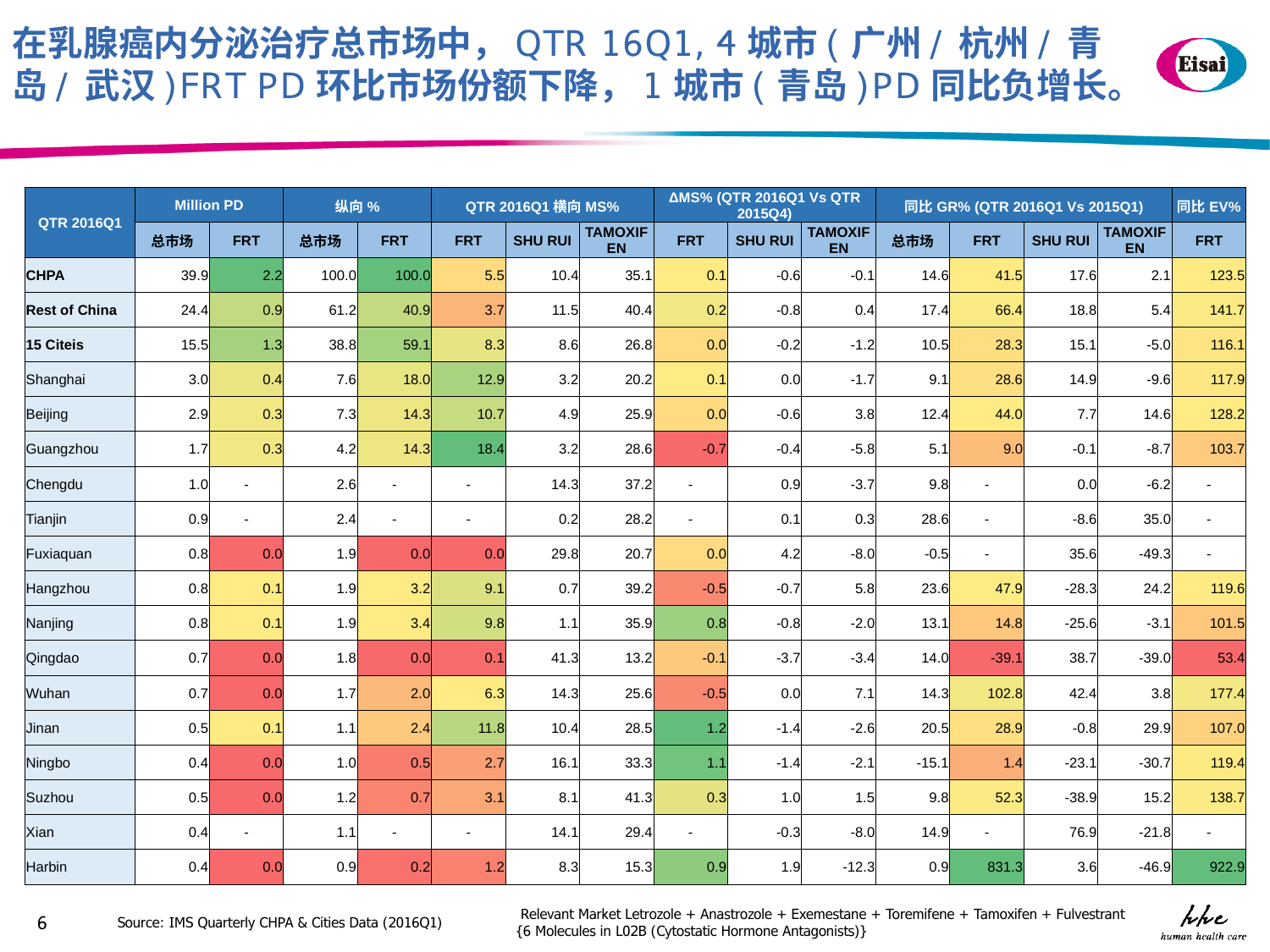

在乳腺癌内分泌治疗总市场中，QTR 16Q1, 4城市(广州/杭州/青岛/武汉)FRT PD环比市场份额下降，1城市(青岛)PD同比负增长。
| QTR 2016Q1 | Million PD |  | 纵向% |  | QTR 2016Q1横向MS% |  |  | ΔMS% (QTR 2016Q1 Vs QTR 2015Q4) |  |  | 同比GR% (QTR 2016Q1 Vs 2015Q1) |  |  |  | 同比EV% |
| --- | --- | --- | --- | --- | --- | --- | --- | --- | --- | --- | --- | --- | --- | --- | --- |
|  | 总市场 | FRT | 总市场 | FRT | FRT | SHU RUI | TAMOXIFEN | FRT | SHU RUI | TAMOXIFEN | 总市场 | FRT | SHU RUI | TAMOXIFEN | FRT |
| CHPA | 39.9 | 2.2 | 100.0 | 100.0 | 5.5 | 10.4 | 35.1 | 0.1 | -0.6 | -0.1 | 14.6 | 41.5 | 17.6 | 2.1 | 123.5 |
| Rest of China | 24.4 | 0.9 | 61.2 | 40.9 | 3.7 | 11.5 | 40.4 | 0.2 | -0.8 | 0.4 | 17.4 | 66.4 | 18.8 | 5.4 | 141.7 |
| 15 Citeis | 15.5 | 1.3 | 38.8 | 59.1 | 8.3 | 8.6 | 26.8 | 0.0 | -0.2 | -1.2 | 10.5 | 28.3 | 15.1 | -5.0 | 116.1 |
| Shanghai | 3.0 | 0.4 | 7.6 | 18.0 | 12.9 | 3.2 | 20.2 | 0.1 | 0.0 | -1.7 | 9.1 | 28.6 | 14.9 | -9.6 | 117.9 |
| Beijing | 2.9 | 0.3 | 7.3 | 14.3 | 10.7 | 4.9 | 25.9 | 0.0 | -0.6 | 3.8 | 12.4 | 44.0 | 7.7 | 14.6 | 128.2 |
| Guangzhou | 1.7 | 0.3 | 4.2 | 14.3 | 18.4 | 3.2 | 28.6 | -0.7 | -0.4 | -5.8 | 5.1 | 9.0 | -0.1 | -8.7 | 103.7 |
| Chengdu | 1.0 | - | 2.6 | - | - | 14.3 | 37.2 | - | 0.9 | -3.7 | 9.8 | - | 0.0 | -6.2 | - |
| Tianjin | 0.9 | - | 2.4 | - | - | 0.2 | 28.2 | - | 0.1 | 0.3 | 28.6 | - | -8.6 | 35.0 | - |
| Fuxiaquan | 0.8 | 0.0 | 1.9 | 0.0 | 0.0 | 29.8 | 20.7 | 0.0 | 4.2 | -8.0 | -0.5 | - | 35.6 | -49.3 | - |
| Hangzhou | 0.8 | 0.1 | 1.9 | 3.2 | 9.1 | 0.7 | 39.2 | -0.5 | -0.7 | 5.8 | 23.6 | 47.9 | -28.3 | 24.2 | 119.6 |
| Nanjing | 0.8 | 0.1 | 1.9 | 3.4 | 9.8 | 1.1 | 35.9 | 0.8 | -0.8 | -2.0 | 13.1 | 14.8 | -25.6 | -3.1 | 101.5 |
| Qingdao | 0.7 | 0.0 | 1.8 | 0.0 | 0.1 | 41.3 | 13.2 | -0.1 | -3.7 | -3.4 | 14.0 | -39.1 | 38.7 | -39.0 | 53.4 |
| Wuhan | 0.7 | 0.0 | 1.7 | 2.0 | 6.3 | 14.3 | 25.6 | -0.5 | 0.0 | 7.1 | 14.3 | 102.8 | 42.4 | 3.8 | 177.4 |
| Jinan | 0.5 | 0.1 | 1.1 | 2.4 | 11.8 | 10.4 | 28.5 | 1.2 | -1.4 | -2.6 | 20.5 | 28.9 | -0.8 | 29.9 | 107.0 |
| Ningbo | 0.4 | 0.0 | 1.0 | 0.5 | 2.7 | 16.1 | 33.3 | 1.1 | -1.4 | -2.1 | -15.1 | 1.4 | -23.1 | -30.7 | 119.4 |
| Suzhou | 0.5 | 0.0 | 1.2 | 0.7 | 3.1 | 8.1 | 41.3 | 0.3 | 1.0 | 1.5 | 9.8 | 52.3 | -38.9 | 15.2 | 138.7 |
| Xian | 0.4 | - | 1.1 | - | - | 14.1 | 29.4 | - | -0.3 | -8.0 | 14.9 | - | 76.9 | -21.8 | - |
| Harbin | 0.4 | 0.0 | 0.9 | 0.2 | 1.2 | 8.3 | 15.3 | 0.9 | 1.9 | -12.3 | 0.9 | 831.3 | 3.6 | -46.9 | 922.9 |
Source: IMS Quarterly CHPA & Cities Data (2016Q1)
 Relevant Market Letrozole + Anastrozole + Exemestane + Toremifene + Tamoxifen + Fulvestrant {6 Molecules in L02B (Cytostatic Hormone Antagonists)}
6